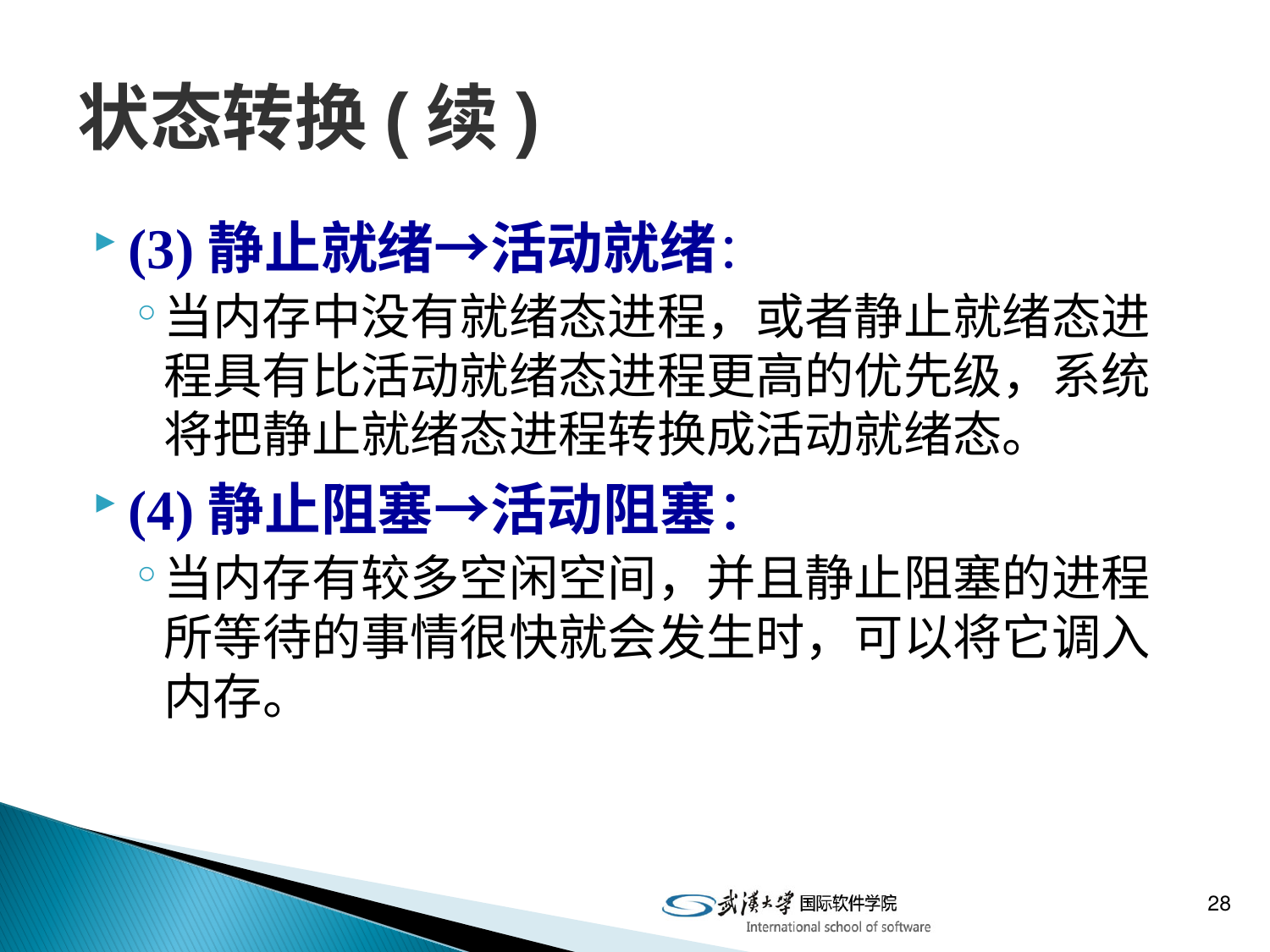

# 状态转换(续)
(3)静止就绪→活动就绪：
当内存中没有就绪态进程，或者静止就绪态进程具有比活动就绪态进程更高的优先级，系统将把静止就绪态进程转换成活动就绪态。
(4)静止阻塞→活动阻塞：
当内存有较多空闲空间，并且静止阻塞的进程所等待的事情很快就会发生时，可以将它调入内存。